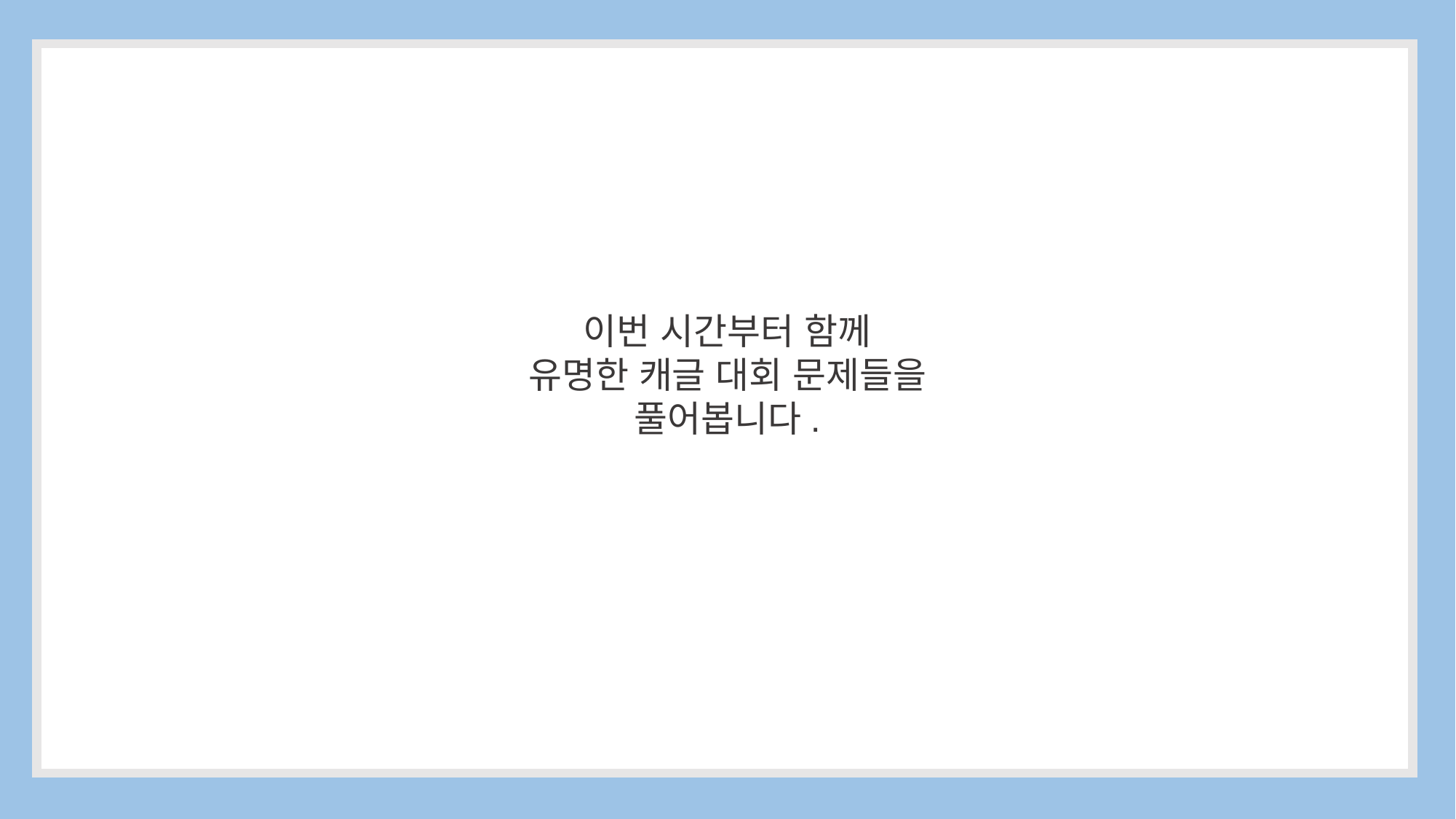

이번 시간부터 함께
유명한 캐글 대회 문제들을
풀어봅니다.